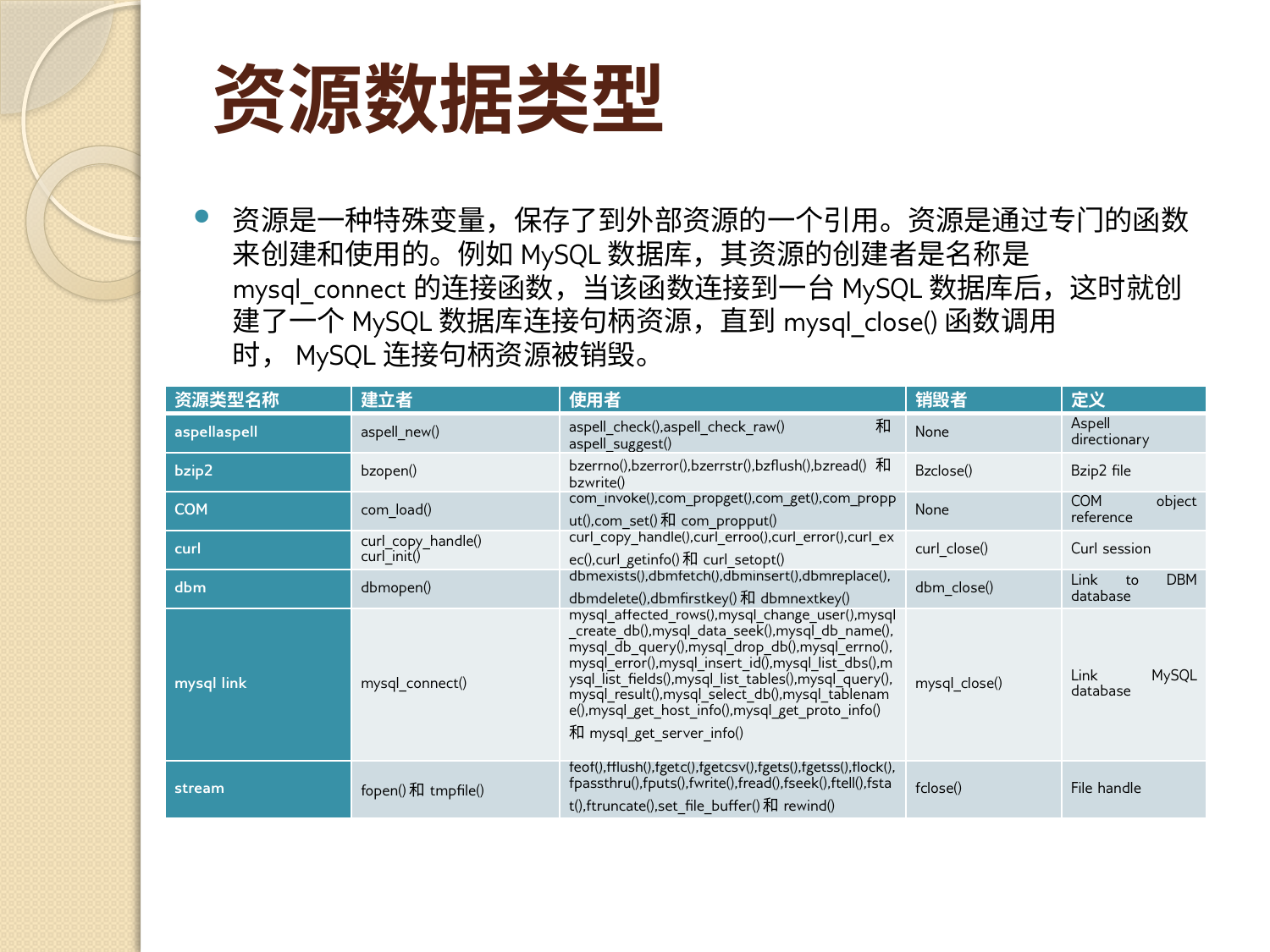

# 资源数据类型
资源是一种特殊变量，保存了到外部资源的一个引用。资源是通过专门的函数来创建和使用的。例如MySQL数据库，其资源的创建者是名称是mysql_connect的连接函数，当该函数连接到一台MySQL数据库后，这时就创建了一个MySQL数据库连接句柄资源，直到mysql_close()函数调用时，MySQL连接句柄资源被销毁。
| 资源类型名称 | 建立者 | 使用者 | 销毁者 | 定义 |
| --- | --- | --- | --- | --- |
| aspellaspell | aspell\_new() | aspell\_check(),aspell\_check\_raw()和aspell\_suggest() | None | Aspell directionary |
| bzip2 | bzopen() | bzerrno(),bzerror(),bzerrstr(),bzflush(),bzread()和bzwrite() | Bzclose() | Bzip2 file |
| COM | com\_load() | com\_invoke(),com\_propget(),com\_get(),com\_propput(),com\_set()和com\_propput() | None | COM object reference |
| curl | curl\_copy\_handle() curl\_init() | curl\_copy\_handle(),curl\_erroo(),curl\_error(),curl\_exec(),curl\_getinfo()和curl\_setopt() | curl\_close() | Curl session |
| dbm | dbmopen() | dbmexists(),dbmfetch(),dbminsert(),dbmreplace(),dbmdelete(),dbmfirstkey()和dbmnextkey() | dbm\_close() | Link to DBM database |
| mysql link | mysql\_connect() | mysql\_affected\_rows(),mysql\_change\_user(),mysql\_create\_db(),mysql\_data\_seek(),mysql\_db\_name(),mysql\_db\_query(),mysql\_drop\_db(),mysql\_errno(),mysql\_error(),mysql\_insert\_id(),mysql\_list\_dbs(),mysql\_list\_fields(),mysql\_list\_tables(),mysql\_query(),mysql\_result(),mysql\_select\_db(),mysql\_tablename(),mysql\_get\_host\_info(),mysql\_get\_proto\_info()和mysql\_get\_server\_info() | mysql\_close() | Link MySQL database |
| stream | fopen()和tmpfile() | feof(),fflush(),fgetc(),fgetcsv(),fgets(),fgetss(),flock(),fpassthru(),fputs(),fwrite(),fread(),fseek(),ftell(),fstat(),ftruncate(),set\_file\_buffer()和rewind() | fclose() | File handle |